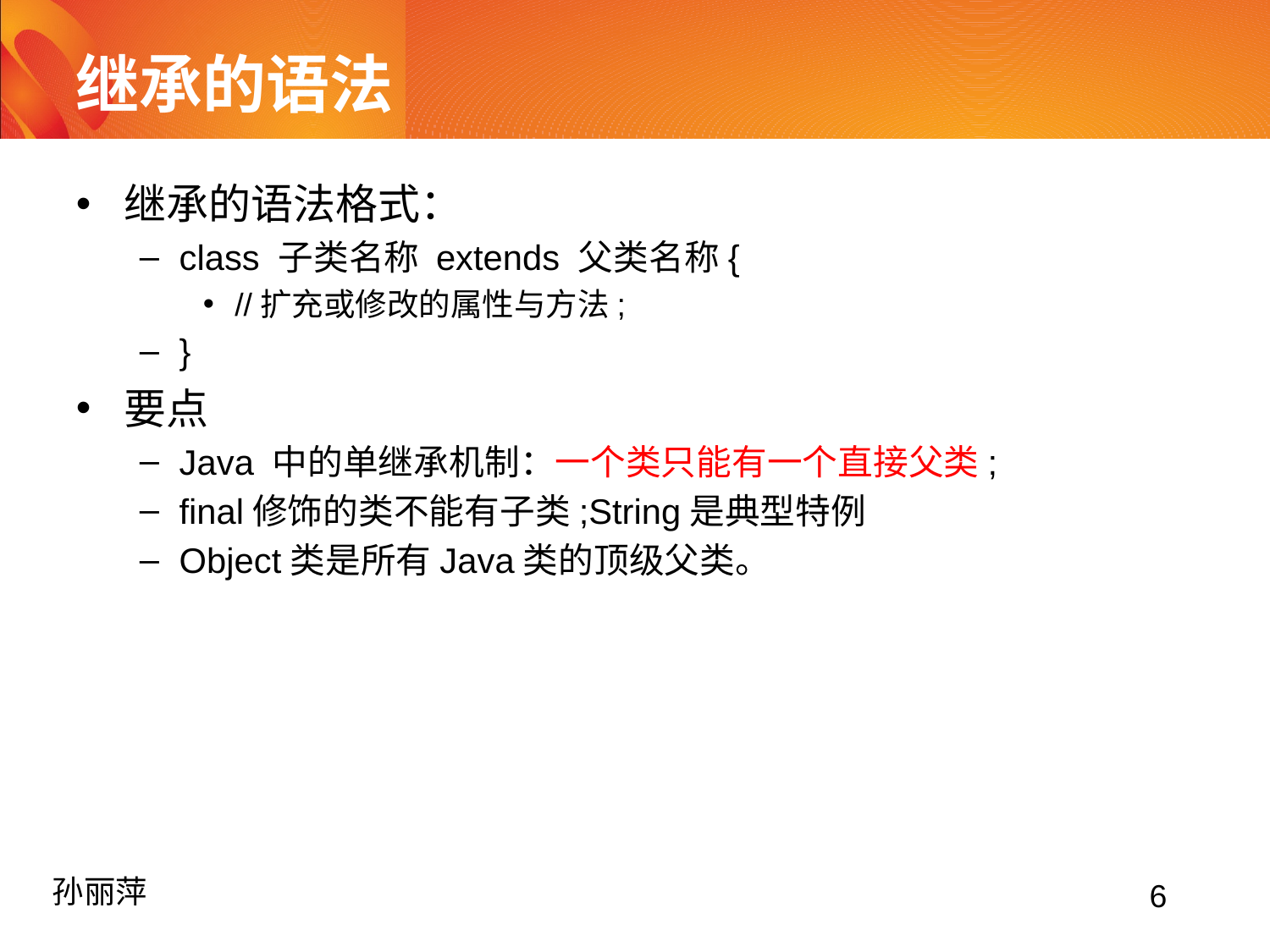

# 继承的语法
继承的语法格式：
class 子类名称 extends 父类名称{
//扩充或修改的属性与方法;
}
要点
Java 中的单继承机制：一个类只能有一个直接父类;
final修饰的类不能有子类;String是典型特例
Object类是所有Java类的顶级父类。